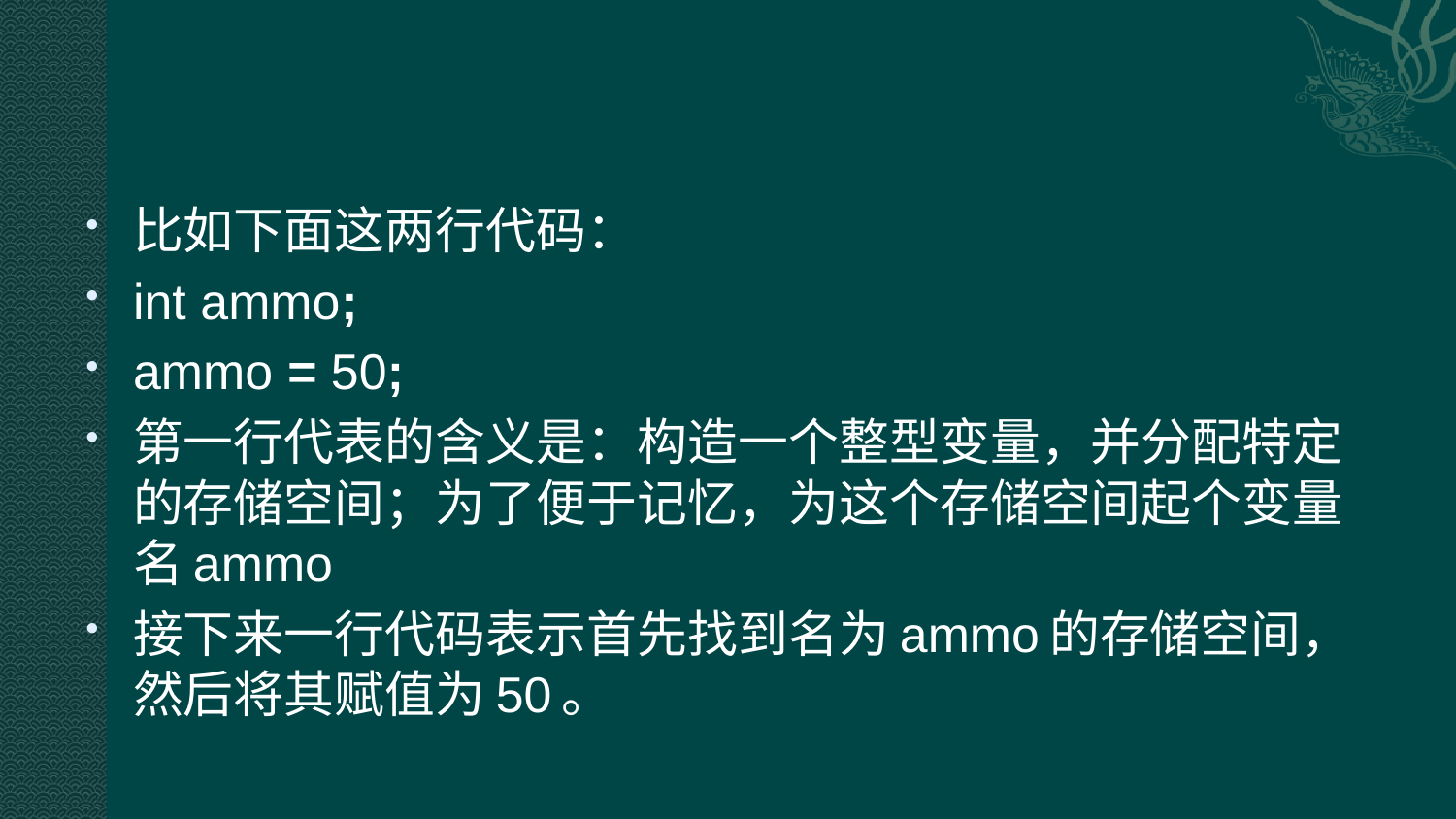

#
比如下面这两行代码：
int ammo;
ammo = 50;
第一行代表的含义是：构造一个整型变量，并分配特定的存储空间；为了便于记忆，为这个存储空间起个变量名ammo
接下来一行代码表示首先找到名为ammo的存储空间，然后将其赋值为50。